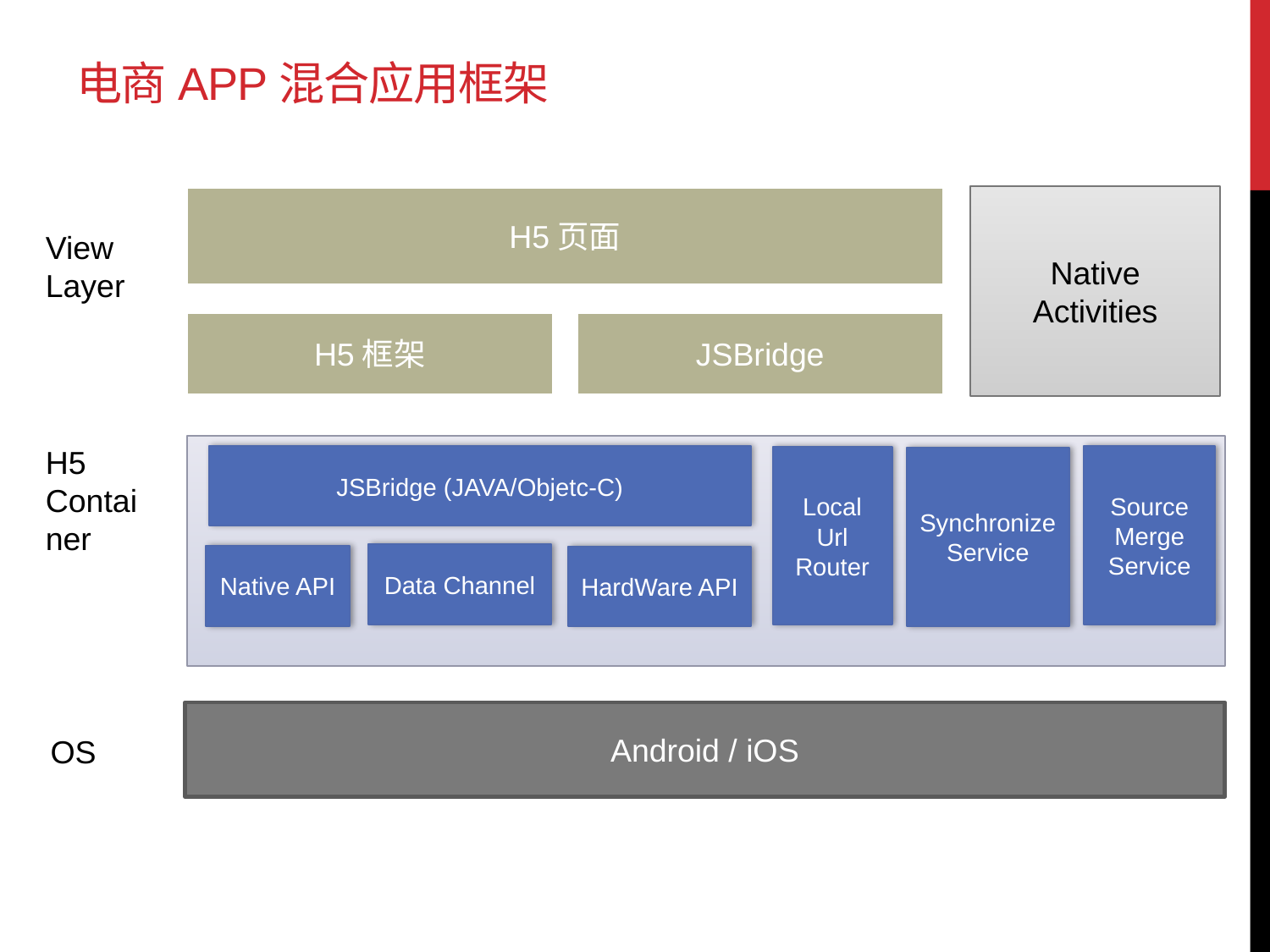

电商App混合应用框架
H5页面
Native
Activities
View Layer
H5框架
JSBridge
H5  Container

JSBridge (JAVA/Objetc-C)
Source
Merge
Service
Local Url Router
Synchronize Service
Data Channel
Native API
HardWare API
Android / iOS
OS